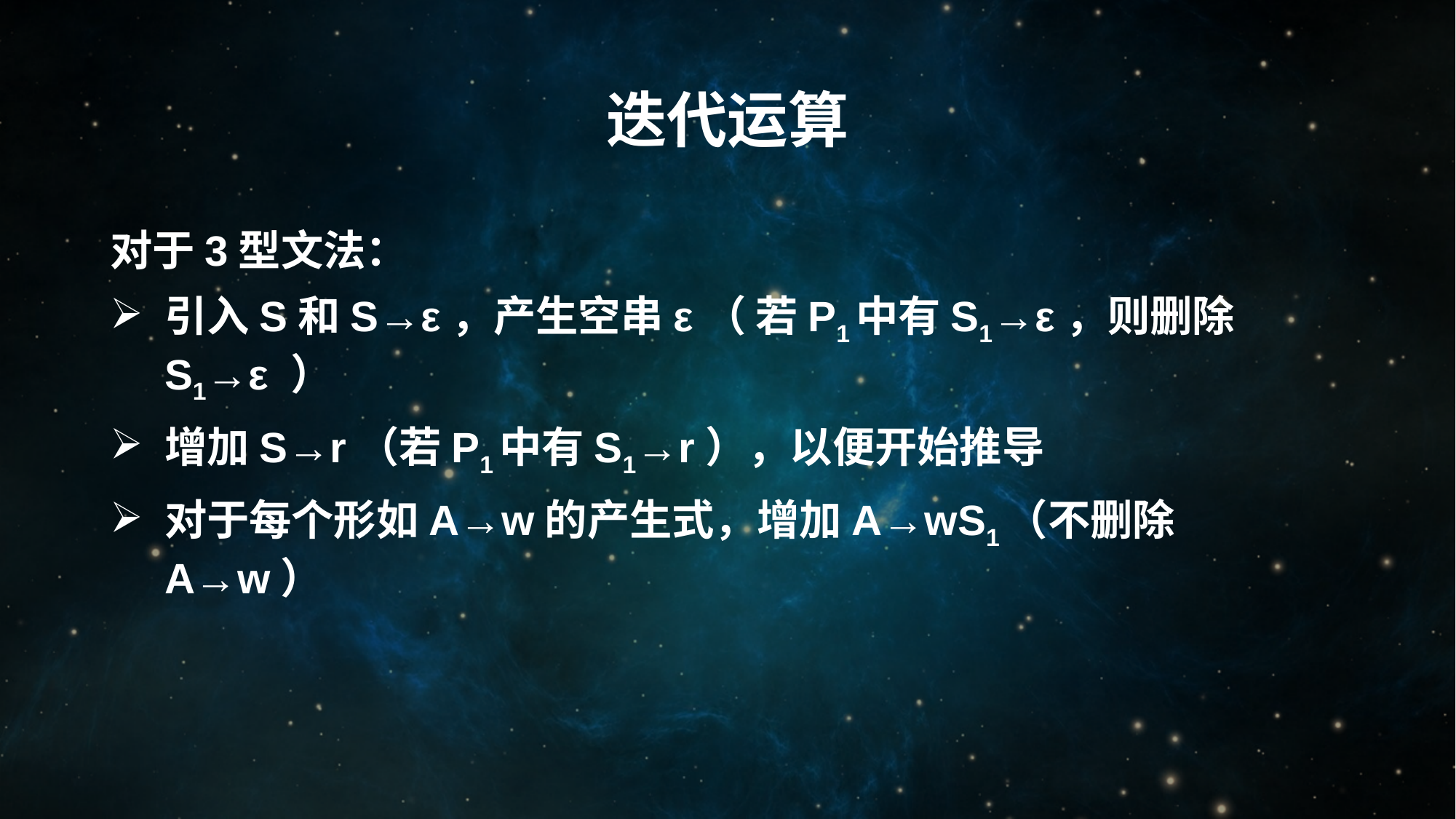

# 迭代运算
对于3型文法：
引入S和S→ε，产生空串ε（ 若P1中有S1→ε，则删除S1→ε ）
增加S→r（若P1中有S1→r），以便开始推导
对于每个形如A→w的产生式，增加A→wS1（不删除A→w）